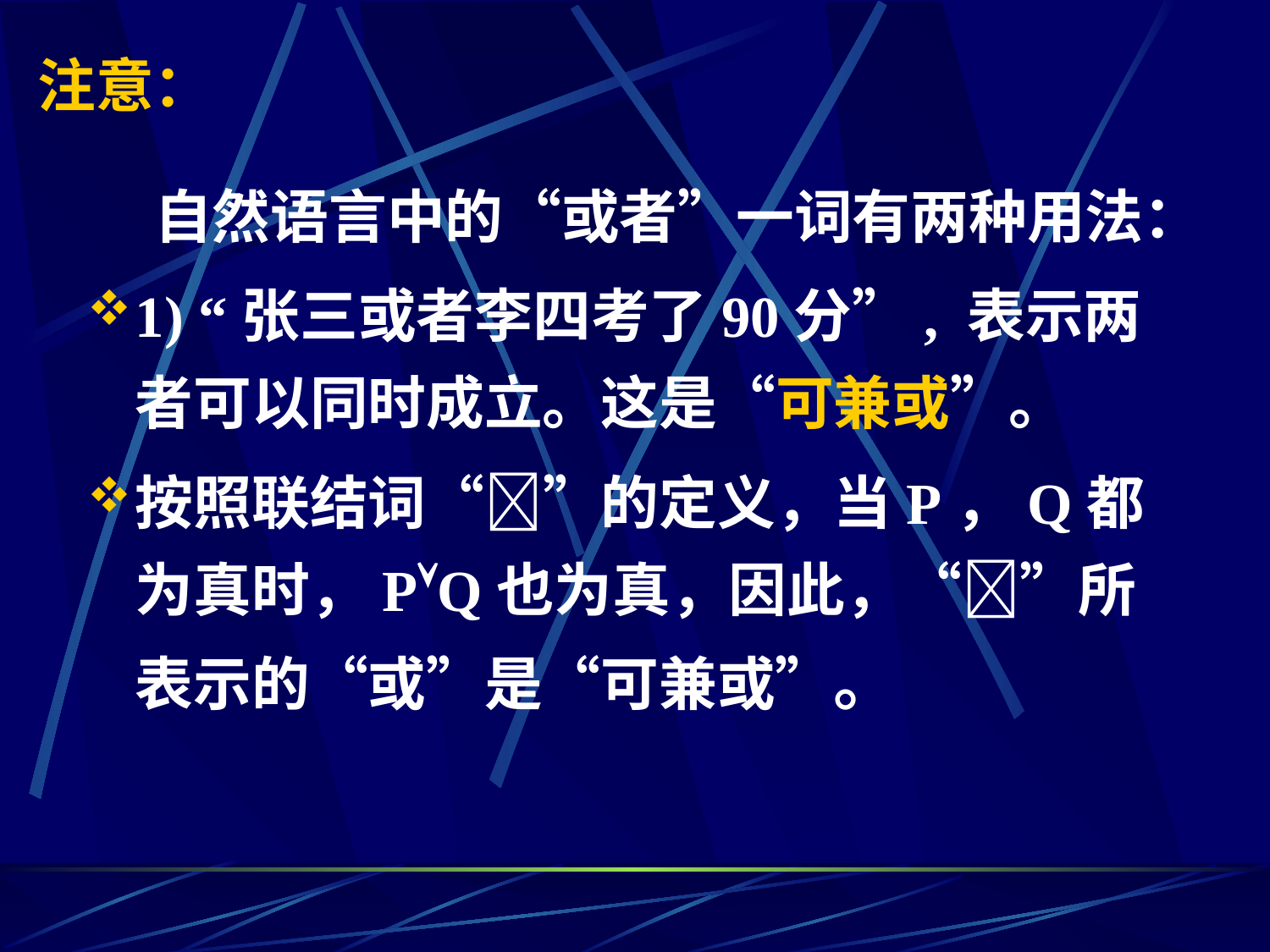

# 注意：
    自然语言中的“或者”一词有两种用法：
1) “张三或者李四考了90分”, 表示两者可以同时成立。这是“可兼或”。
按照联结词“∨”的定义，当P，Q都为真时，P∨Q也为真，因此，“∨”所表示的“或”是“可兼或”。
10